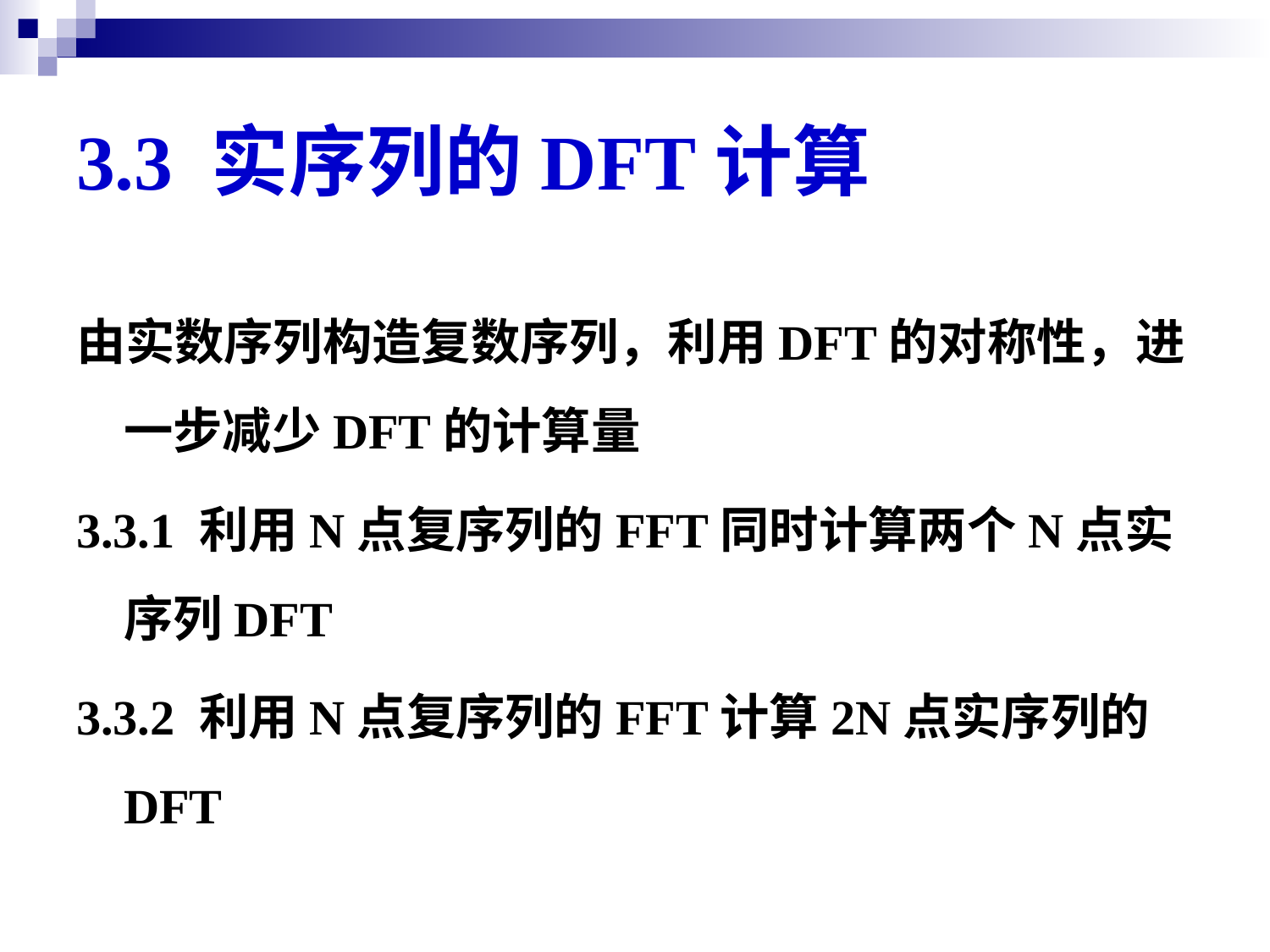

3.3 实序列的DFT计算
由实数序列构造复数序列，利用DFT的对称性，进一步减少DFT的计算量
3.3.1 利用N点复序列的FFT同时计算两个N点实序列DFT
3.3.2 利用N点复序列的FFT计算2N点实序列的DFT